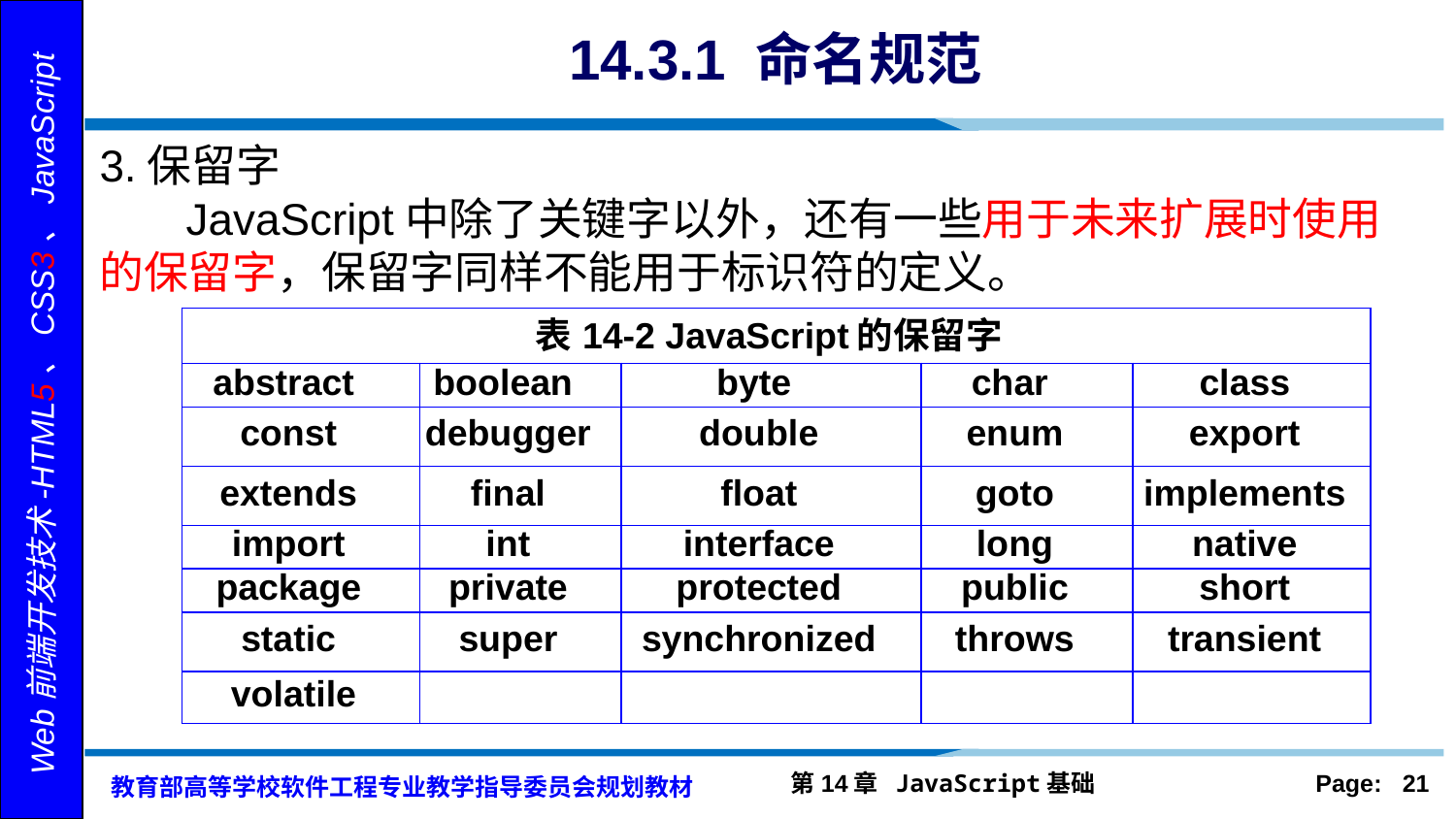

# 14.3.1 命名规范
3.保留字
       JavaScript中除了关键字以外，还有一些用于未来扩展时使用的保留字，保留字同样不能用于标识符的定义。

| 表14-2 JavaScript的保留字 |  |  |  |  |
| --- | --- | --- | --- | --- |
| abstract | boolean | byte | char | class |
| const | debugger | double | enum | export |
| extends | final | float | goto | implements |
| import | int | interface | long | native |
| package | private | protected | public | short |
| static | super | synchronized | throws | transient |
| volatile |  |  |  |  |